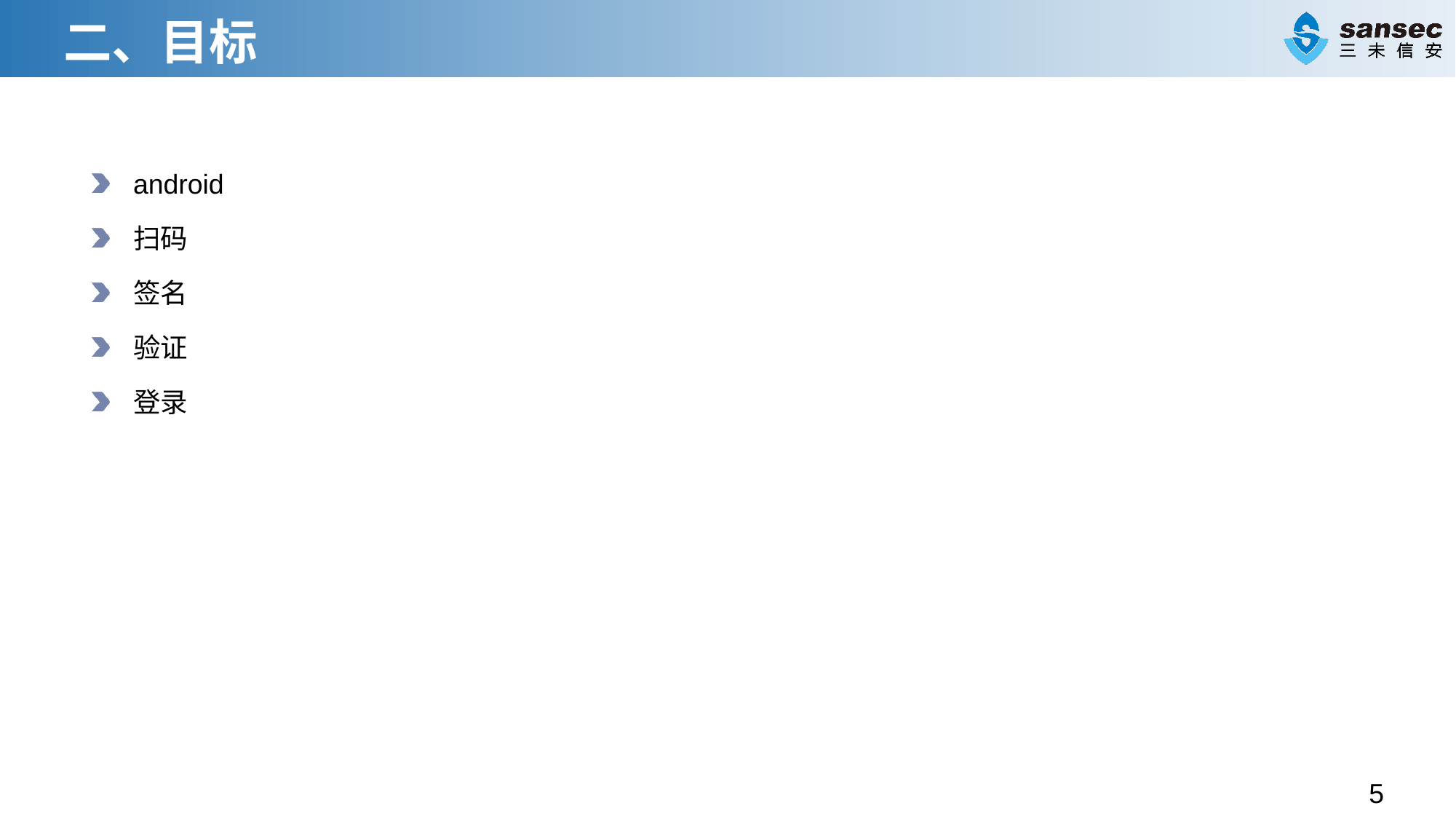

# 二、目标
android
扫码
签名
验证
登录

5